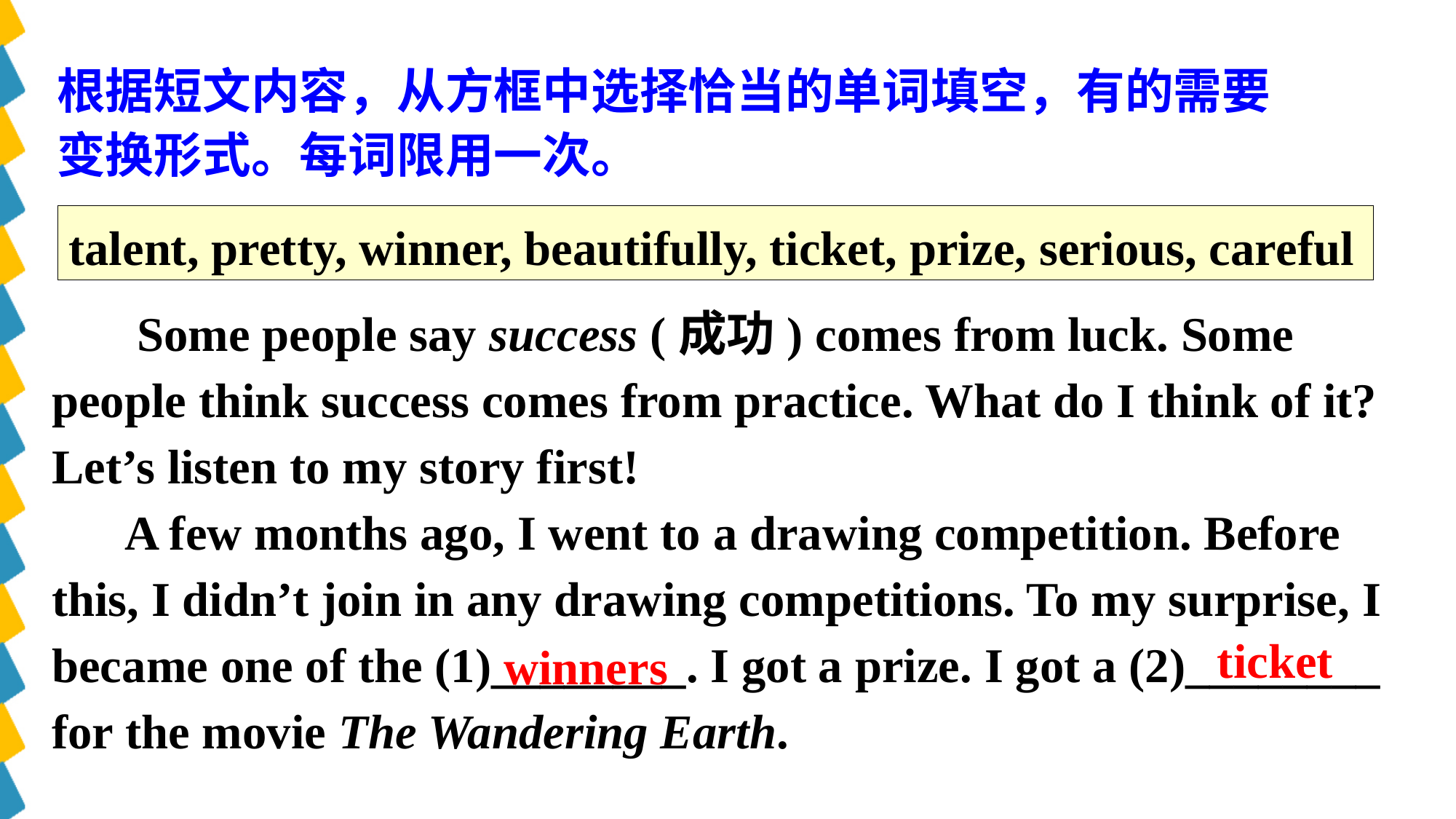

根据短文内容，从方框中选择恰当的单词填空，有的需要变换形式。每词限用一次。
talent, pretty, winner, beautifully, ticket, prize, serious, careful
       Some people say success (成功) comes from luck. Some people think success comes from practice. What do I think of it? Let’s listen to my story first!
      A few months ago, I went to a drawing competition. Before this, I didn’t join in any drawing competitions. To my surprise, I became one of the (1)________. I got a prize. I got a (2)________ for the movie The Wandering Earth.
ticket
winners